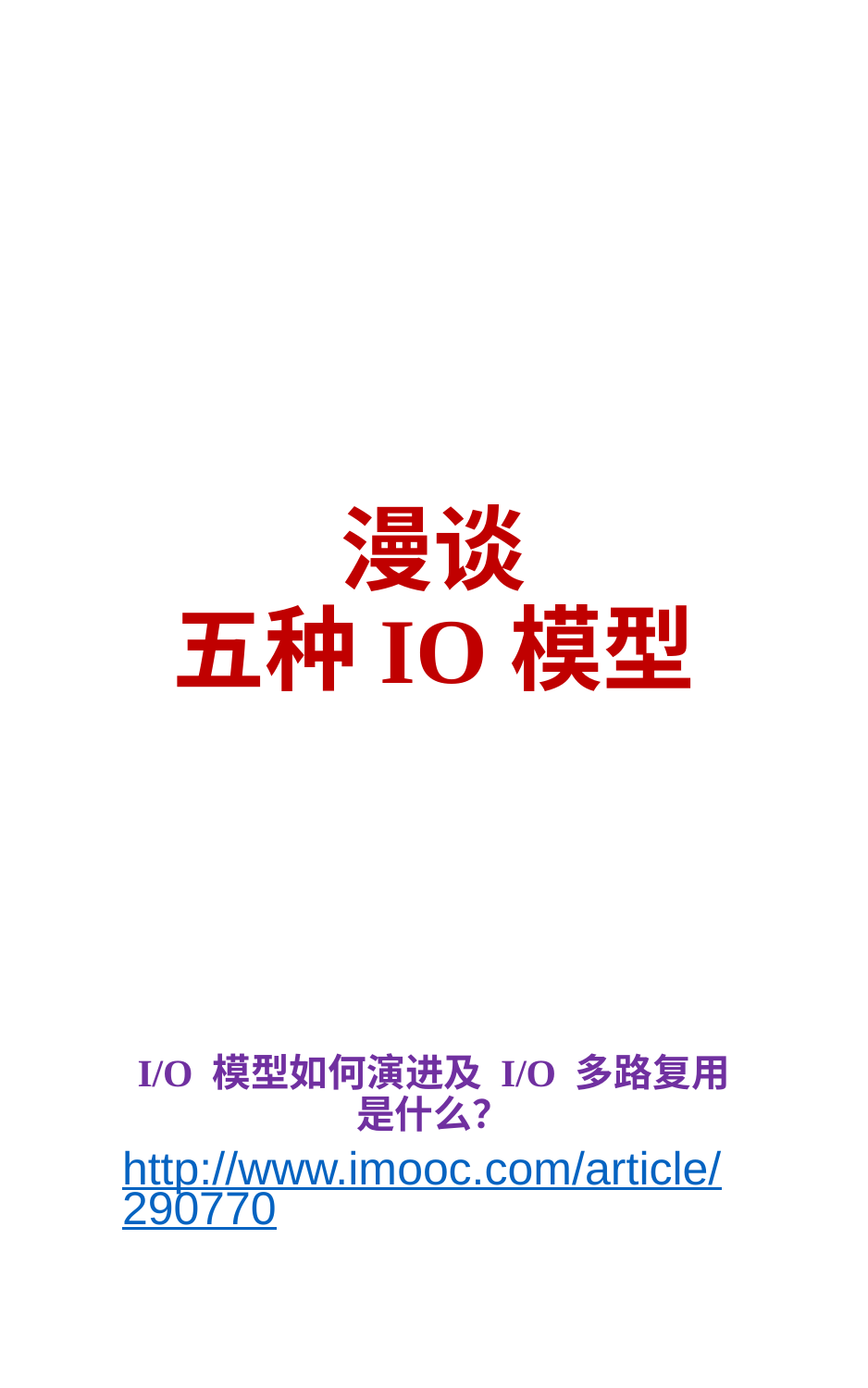

# 漫谈 五种IO模型
I/O 模型如何演进及 I/O 多路复用是什么？
http://www.imooc.com/article/290770